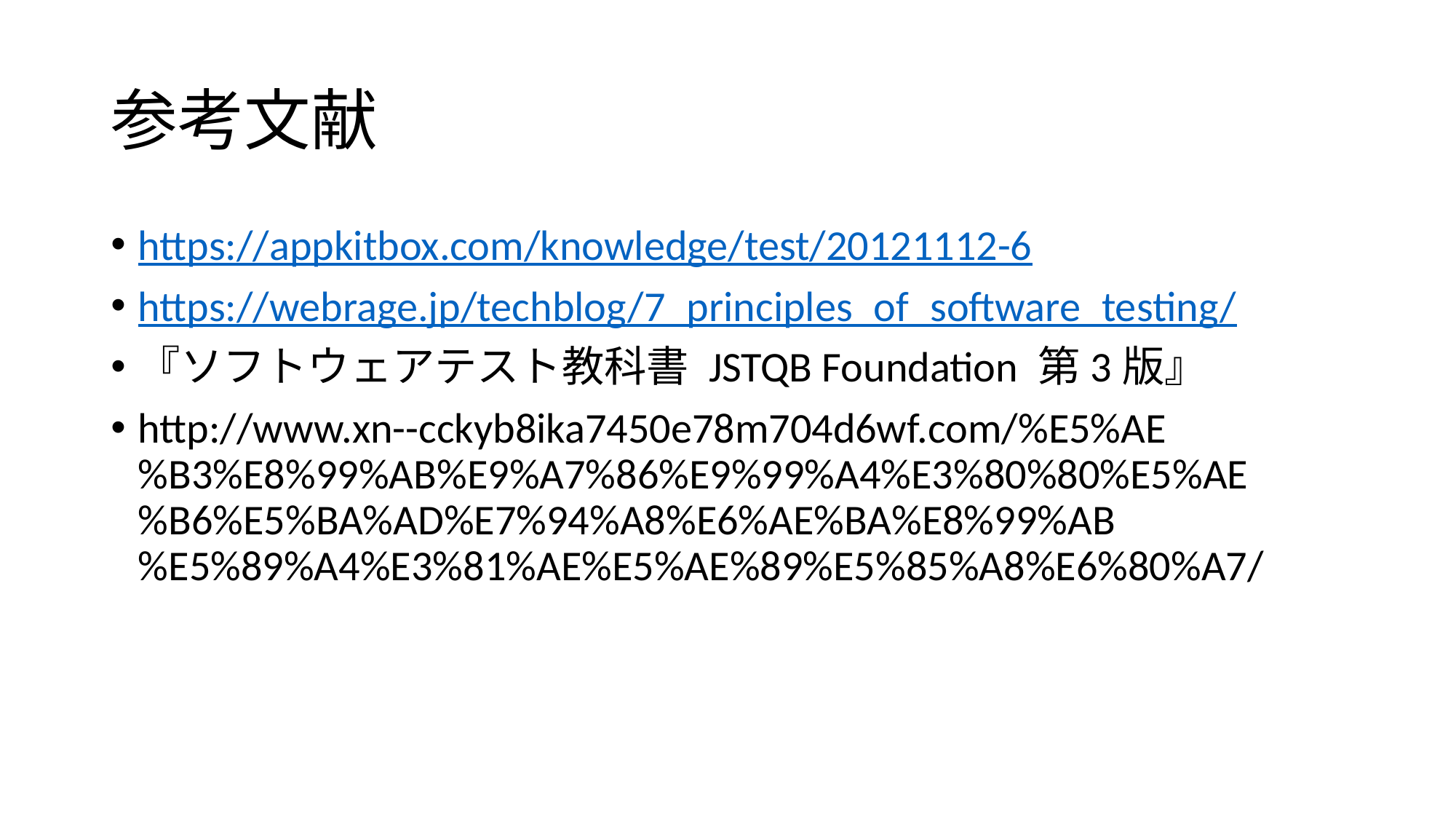

# 参考文献
https://appkitbox.com/knowledge/test/20121112-6
https://webrage.jp/techblog/7_principles_of_software_testing/
『ソフトウェアテスト教科書 JSTQB Foundation 第3版』
http://www.xn--cckyb8ika7450e78m704d6wf.com/%E5%AE%B3%E8%99%AB%E9%A7%86%E9%99%A4%E3%80%80%E5%AE%B6%E5%BA%AD%E7%94%A8%E6%AE%BA%E8%99%AB%E5%89%A4%E3%81%AE%E5%AE%89%E5%85%A8%E6%80%A7/